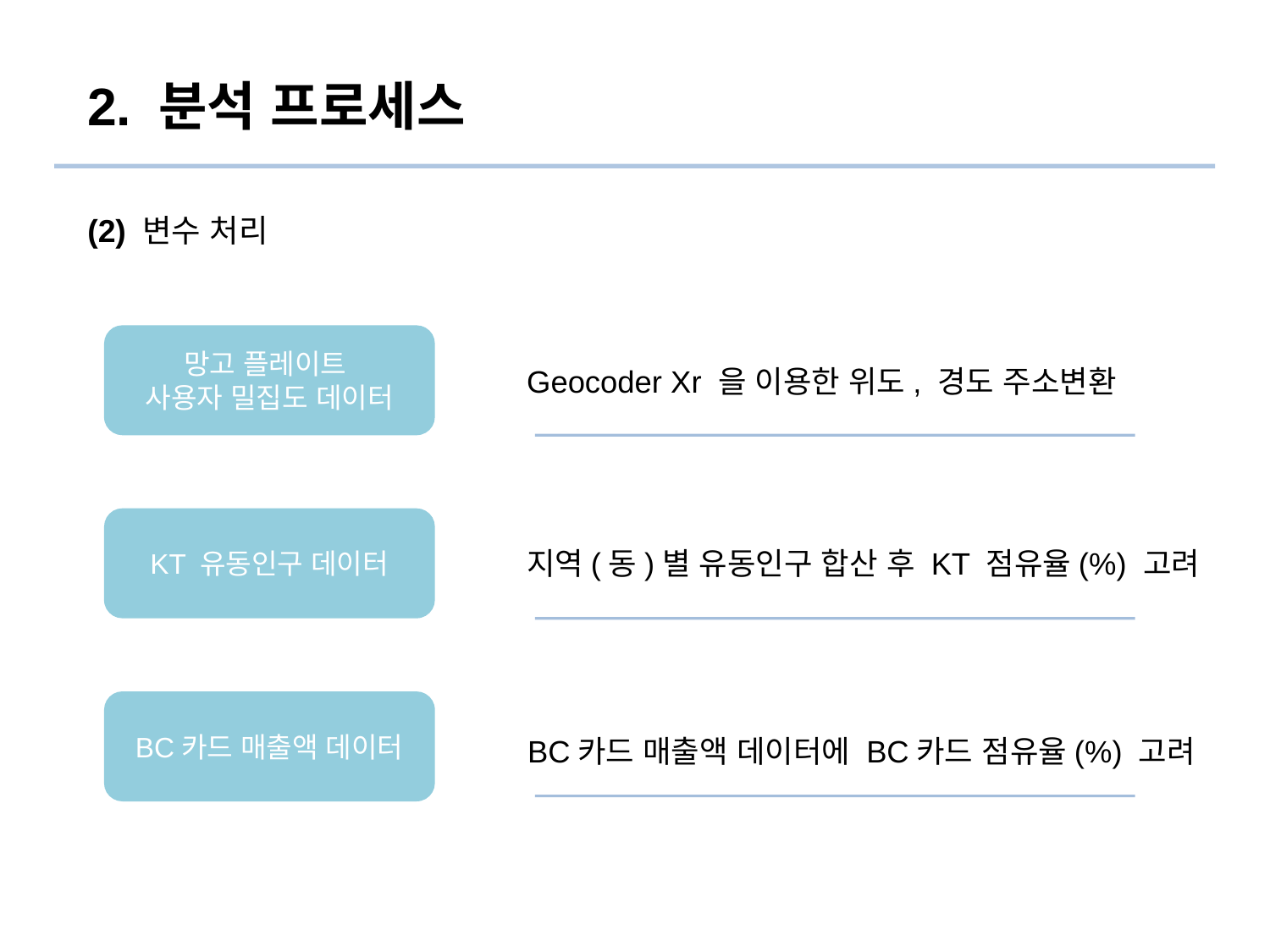

2. 분석 프로세스
(2) 변수 처리
망고 플레이트
사용자 밀집도 데이터
Geocoder Xr 을 이용한 위도, 경도 주소변환
KT 유동인구 데이터
지역(동)별 유동인구 합산 후 KT 점유율(%) 고려
BC카드 매출액 데이터
BC카드 매출액 데이터에 BC카드 점유율(%) 고려